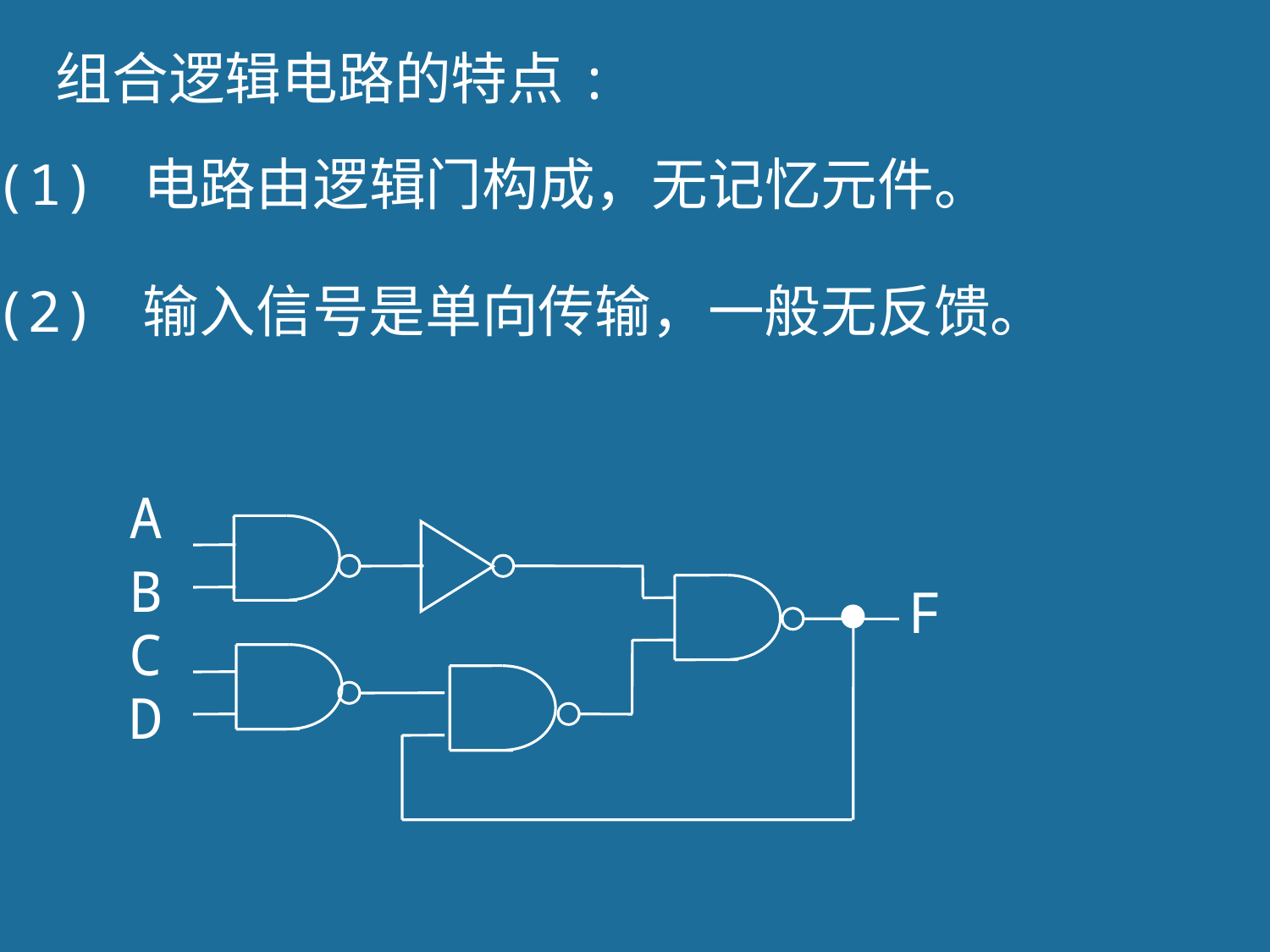

组合逻辑电路的特点:
(1) 电路由逻辑门构成，无记忆元件。
(2) 输入信号是单向传输，一般无反馈。
A

B

F

C

D

3